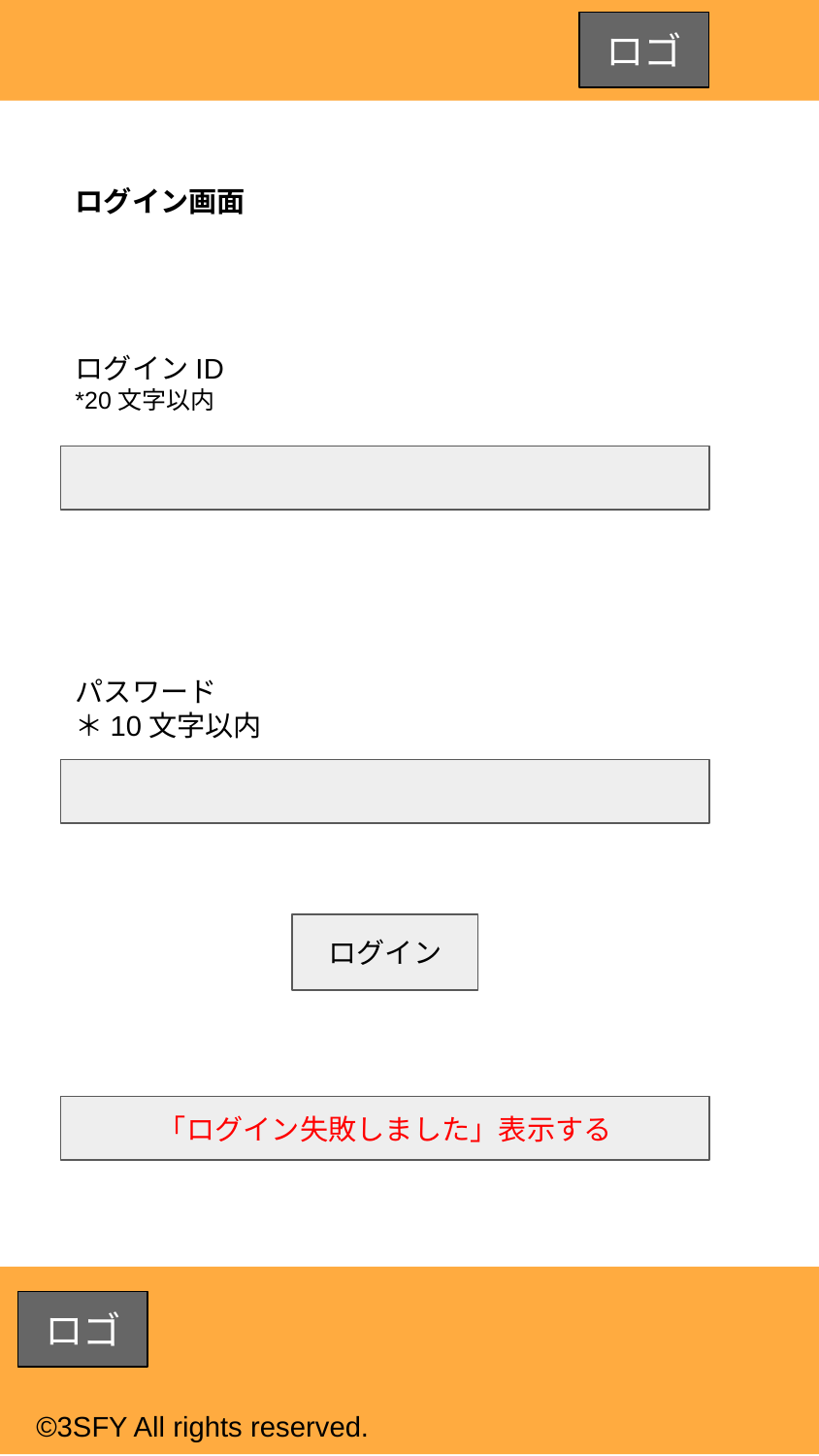

ロゴ
ログイン画面
ログインID
*20文字以内

パスワード
＊10文字以内

ログイン
「ログイン失敗しました」表示する

ロゴ
©3SFY All rights reserved.